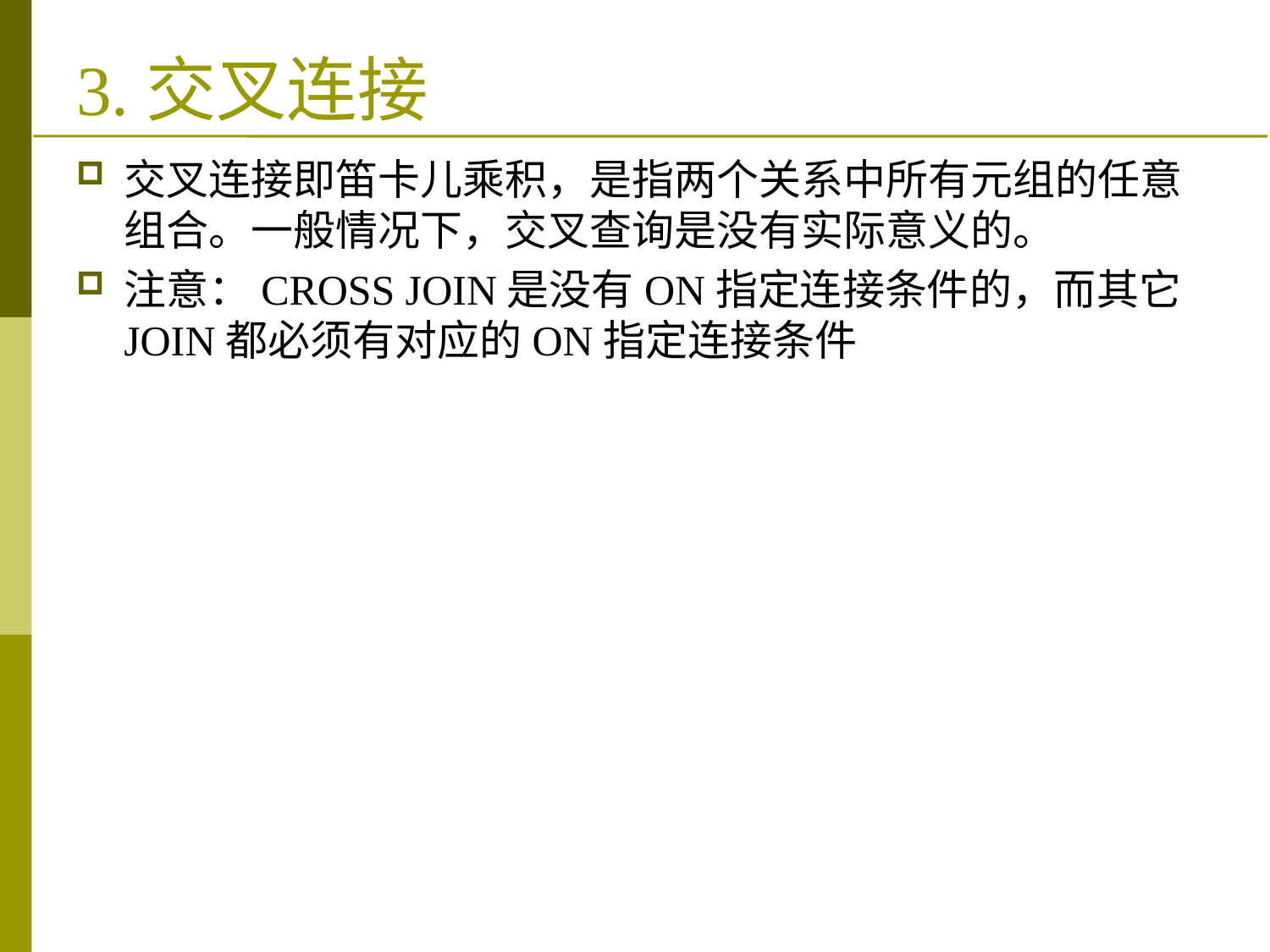

# 3.交叉连接
交叉连接即笛卡儿乘积，是指两个关系中所有元组的任意组合。一般情况下，交叉查询是没有实际意义的。
注意：CROSS JOIN是没有ON指定连接条件的，而其它JOIN都必须有对应的ON指定连接条件